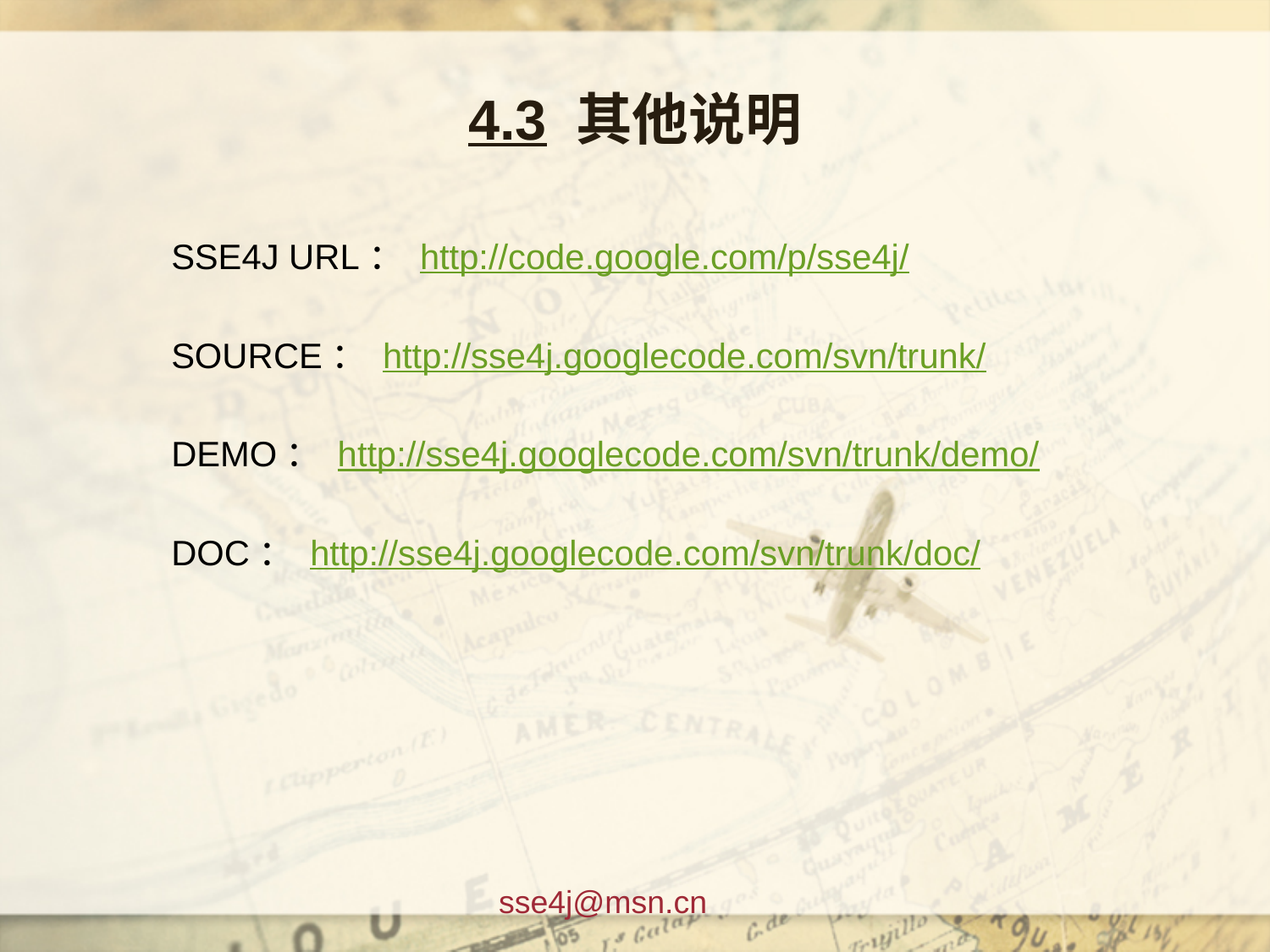

4.3 其他说明
SSE4J URL： http://code.google.com/p/sse4j/

SOURCE： http://sse4j.googlecode.com/svn/trunk/

DEMO： http://sse4j.googlecode.com/svn/trunk/demo/

DOC： http://sse4j.googlecode.com/svn/trunk/doc/